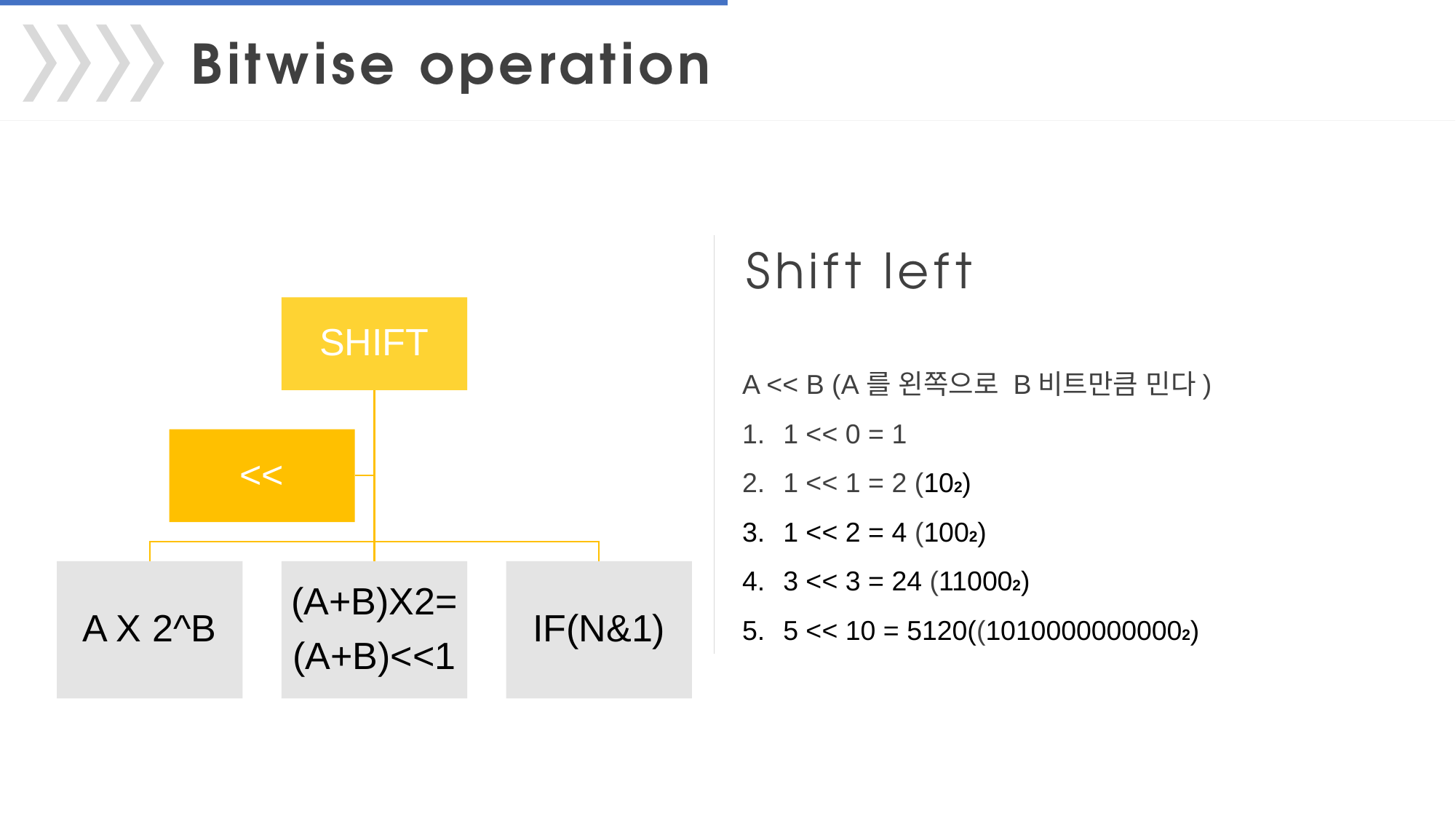

Bitwise operation

Shift left
SHIFT

<<
A X 2^B
(A+B)X2=
(A+B)<<1
IF(N&1)
A << B (A를 왼쪽으로 B비트만큼 민다)
1 << 0 = 1
1 << 1 = 2 (102)
1 << 2 = 4 (1002)
3 << 3 = 24 (110002)
5 << 10 = 5120((10100000000002)